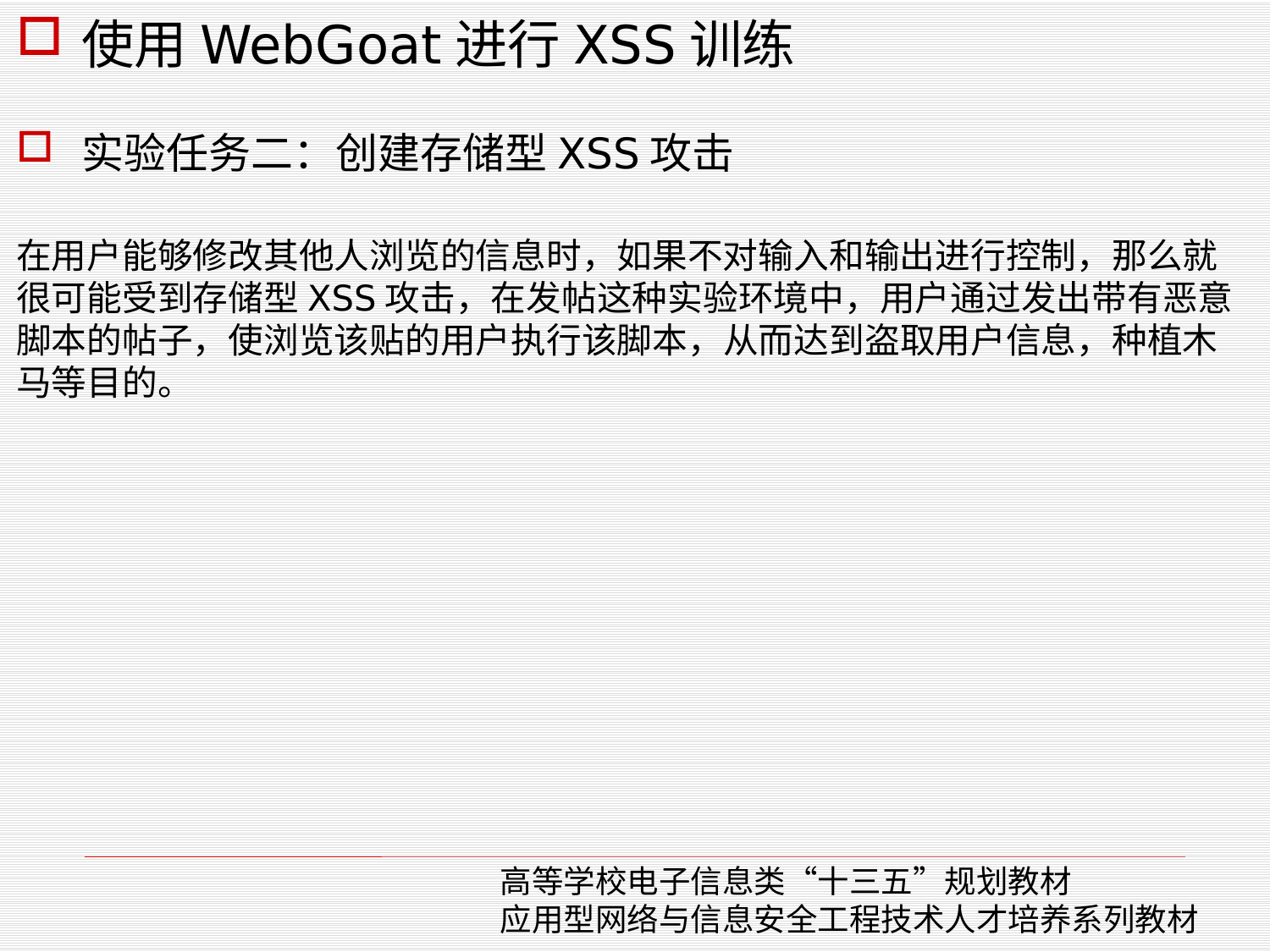

使用WebGoat进行XSS训练

实验任务二：创建存储型XSS攻击

在用户能够修改其他人浏览的信息时，如果不对输入和输出进行控制，那么就很可能受到存储型XSS攻击，在发帖这种实验环境中，用户通过发出带有恶意脚本的帖子，使浏览该贴的用户执行该脚本，从而达到盗取用户信息，种植木马等目的。

高等学校电子信息类“十三五”规划教材
应用型网络与信息安全工程技术人才培养系列教材